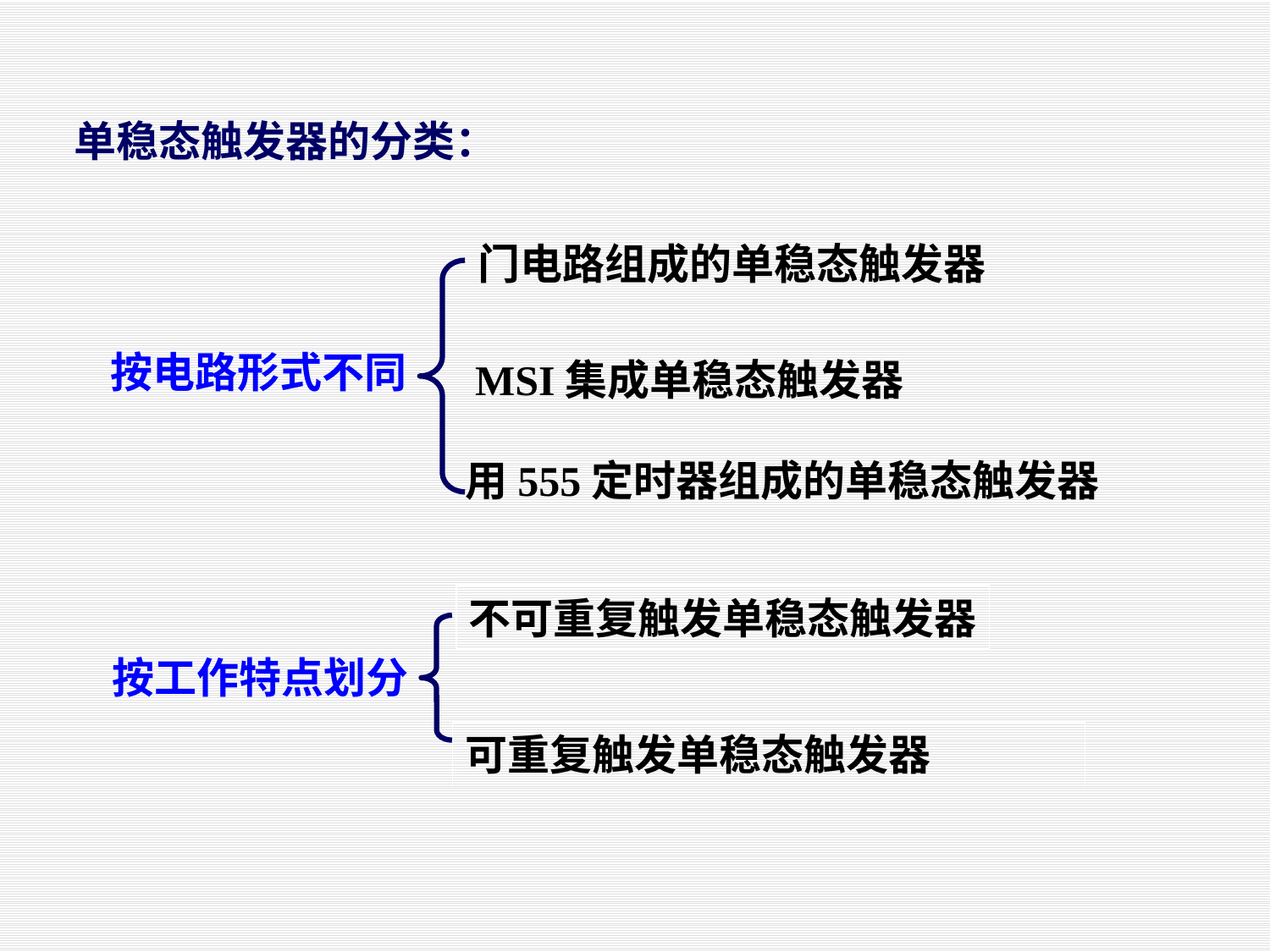

单稳态触发器的分类：
 门电路组成的单稳态触发器

按电路形式不同
MSI集成单稳态触发器
用555定时器组成的单稳态触发器
不可重复触发单稳态触发器

按工作特点划分
可重复触发单稳态触发器